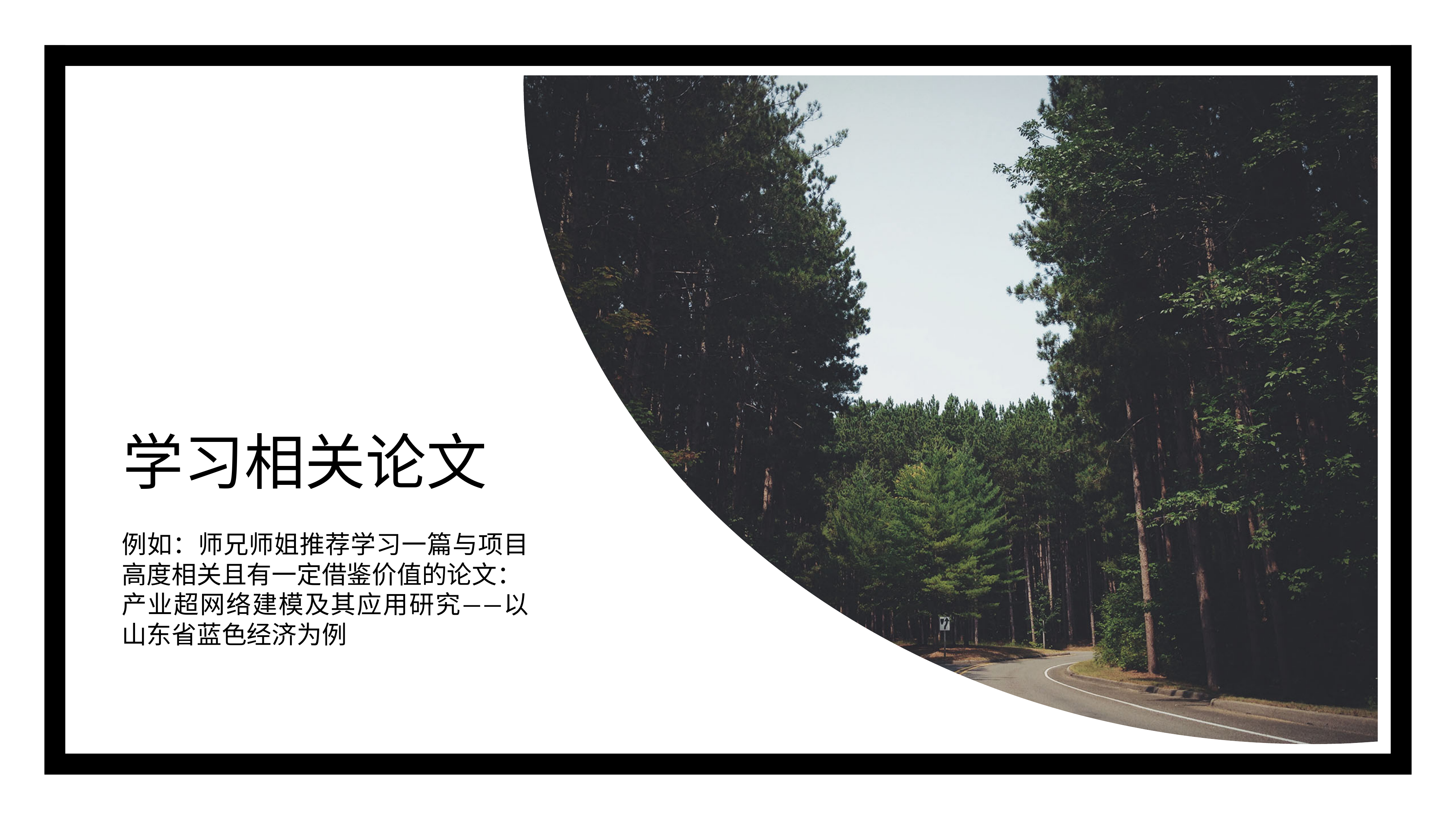

学习相关论文
例如：师兄师姐推荐学习一篇与项目高度相关且有一定借鉴价值的论文：
产业超网络建模及其应用研究——以山东省蓝色经济为例